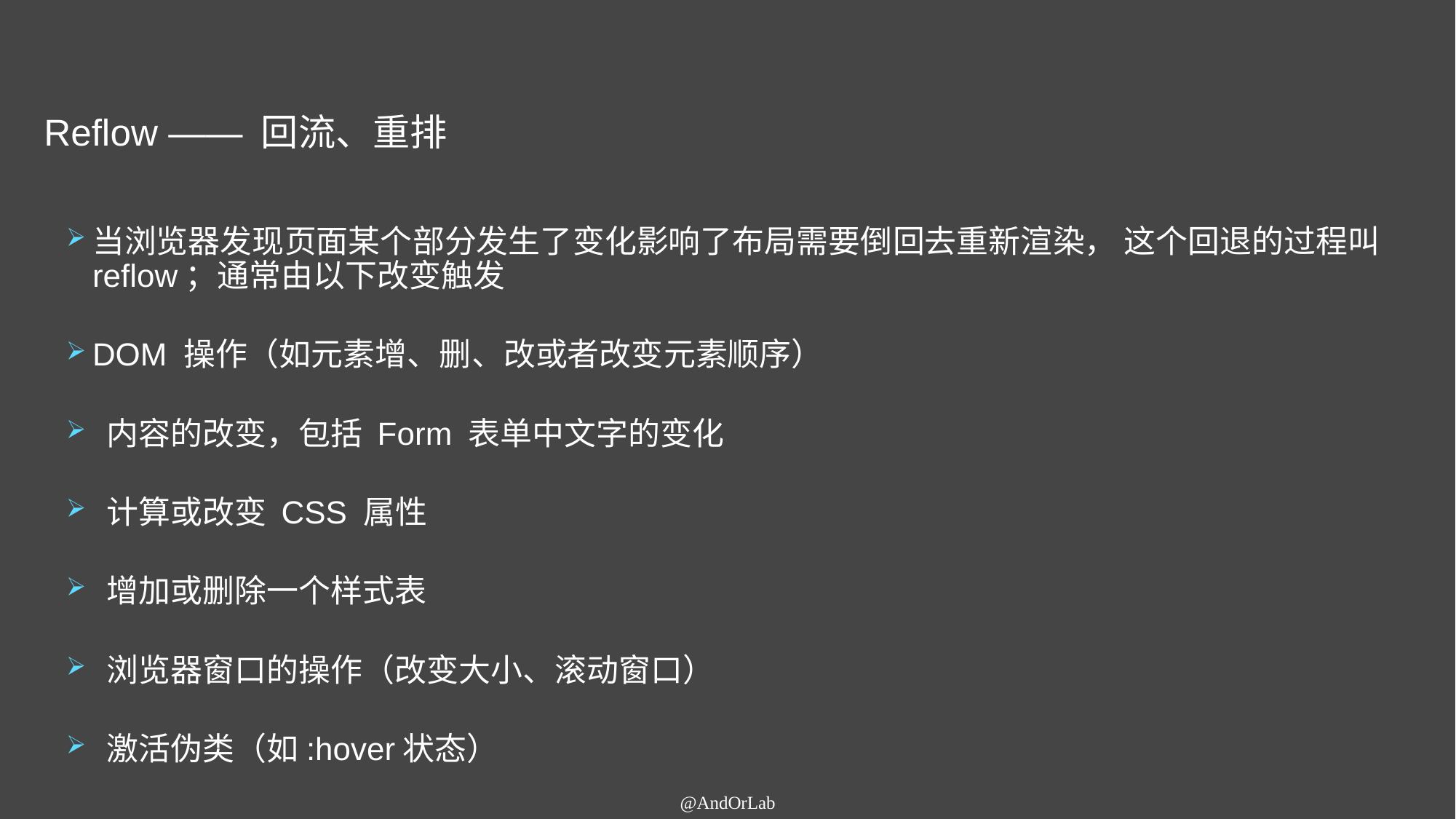

Reflow —— 回流、重排

当浏览器发现页面某个部分发生了变化影响了布局需要倒回去重新渲染， 这个回退的过程叫 reflow；通常由以下改变触发

DOM 操作（如元素增、删、改或者改变元素顺序）

 内容的改变，包括 Form 表单中文字的变化

 计算或改变 CSS 属性

 增加或删除一个样式表

 浏览器窗口的操作（改变大小、滚动窗口）

 激活伪类（如:hover状态）
@AndOrLab